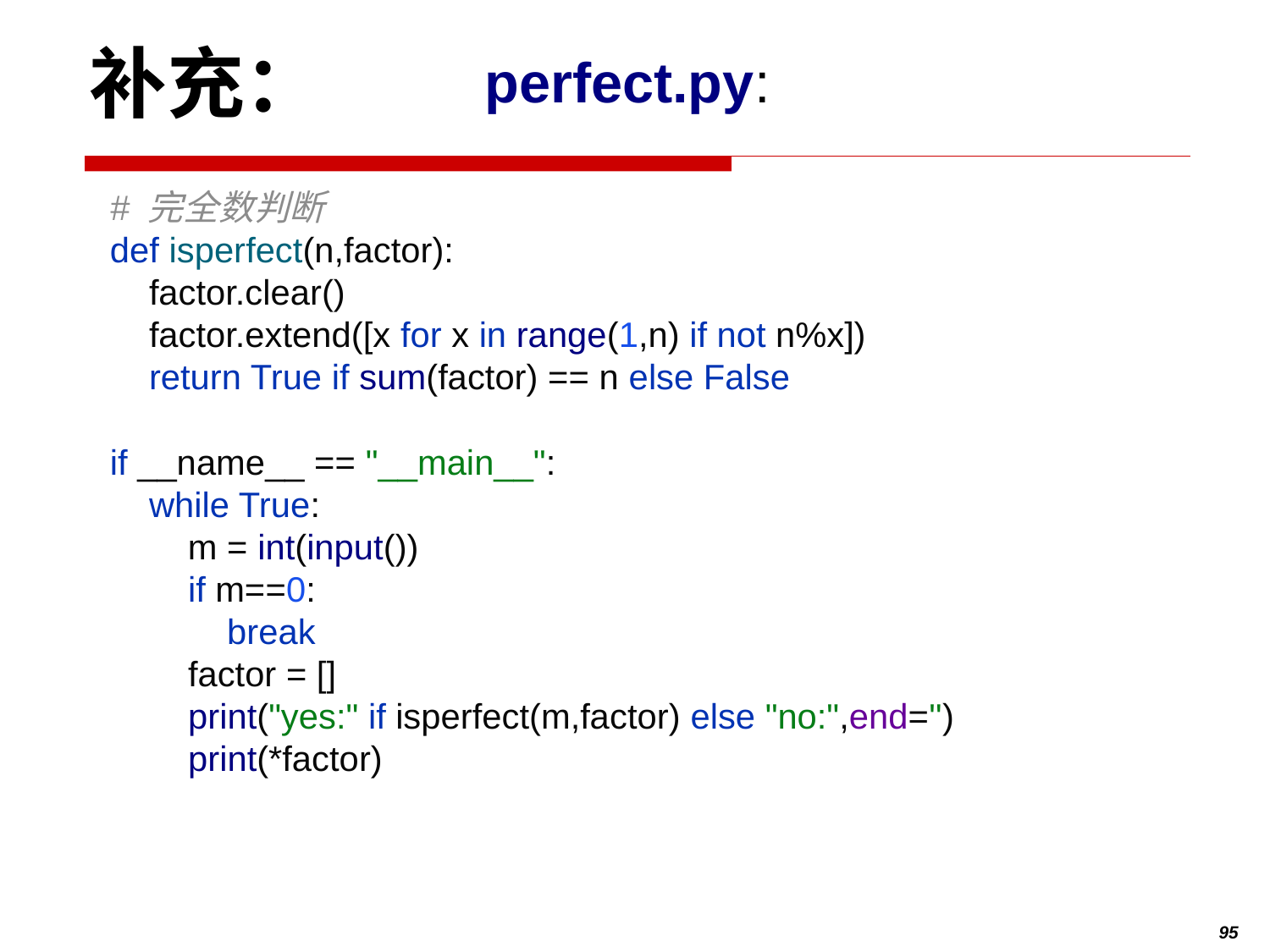

# 补充：
perfect.py:
# 完全数判断 def isperfect(n,factor): factor.clear() factor.extend([x for x in range(1,n) if not n%x]) return True if sum(factor) == n else False if __name__ == "__main__": while True: m = int(input()) if m==0: break factor = [] print("yes:" if isperfect(m,factor) else "no:",end='') print(*factor)

95